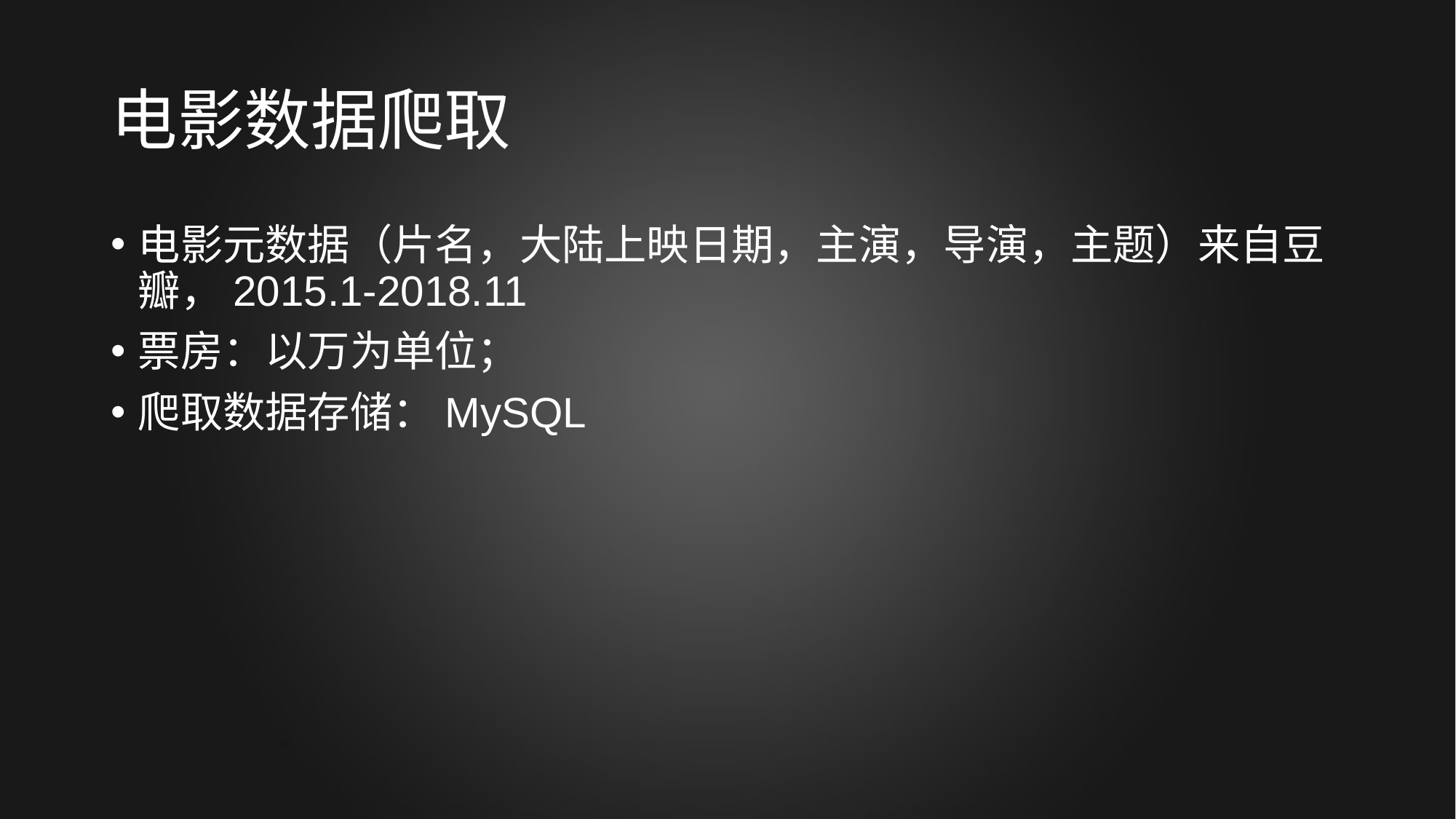

# 电影数据爬取
电影元数据（片名，大陆上映日期，主演，导演，主题）来自豆瓣，2015.1-2018.11
票房：以万为单位；
爬取数据存储：MySQL